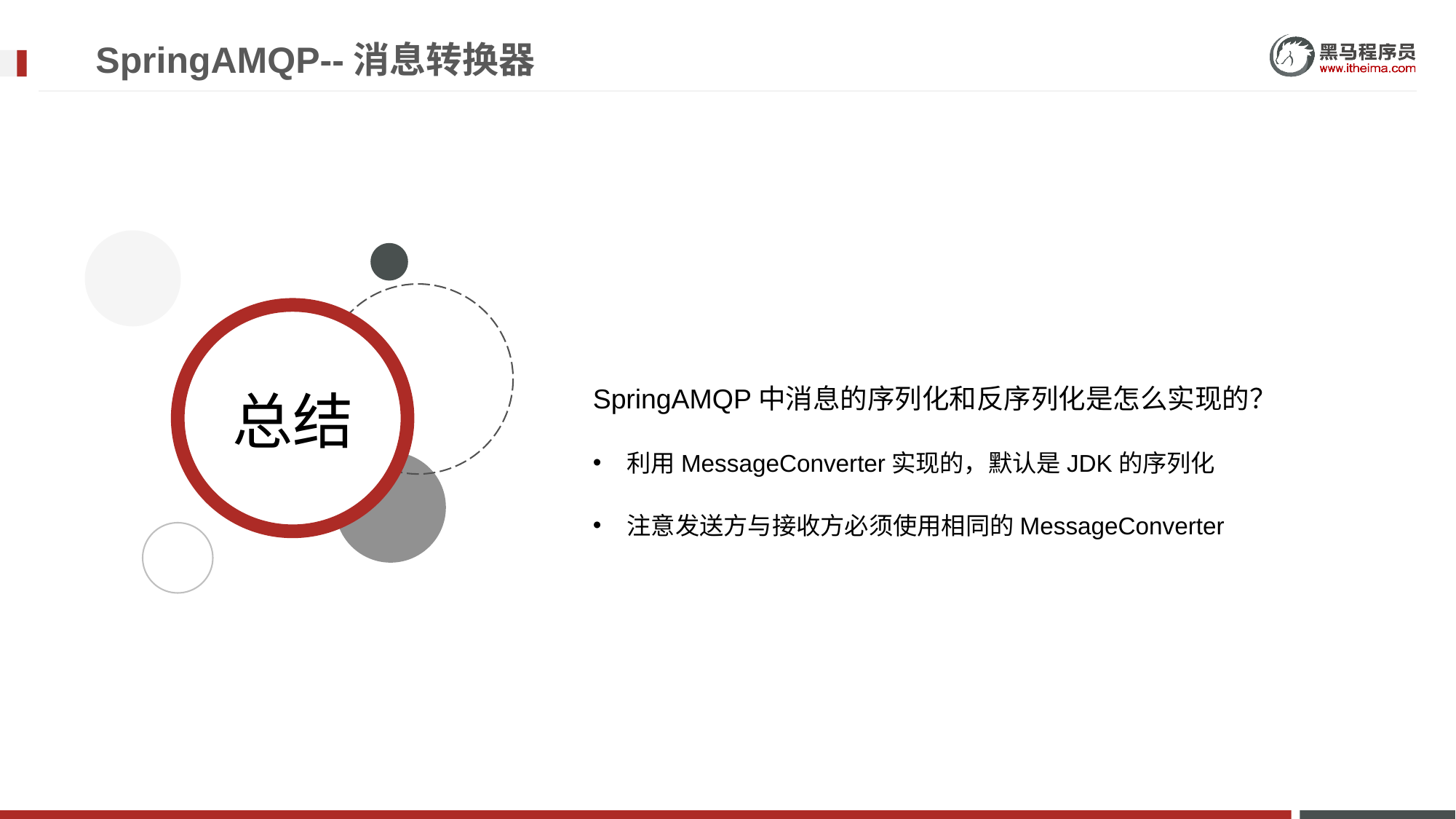

# SpringAMQP--消息转换器
SpringAMQP中消息的序列化和反序列化是怎么实现的？
利用MessageConverter实现的，默认是JDK的序列化
注意发送方与接收方必须使用相同的MessageConverter